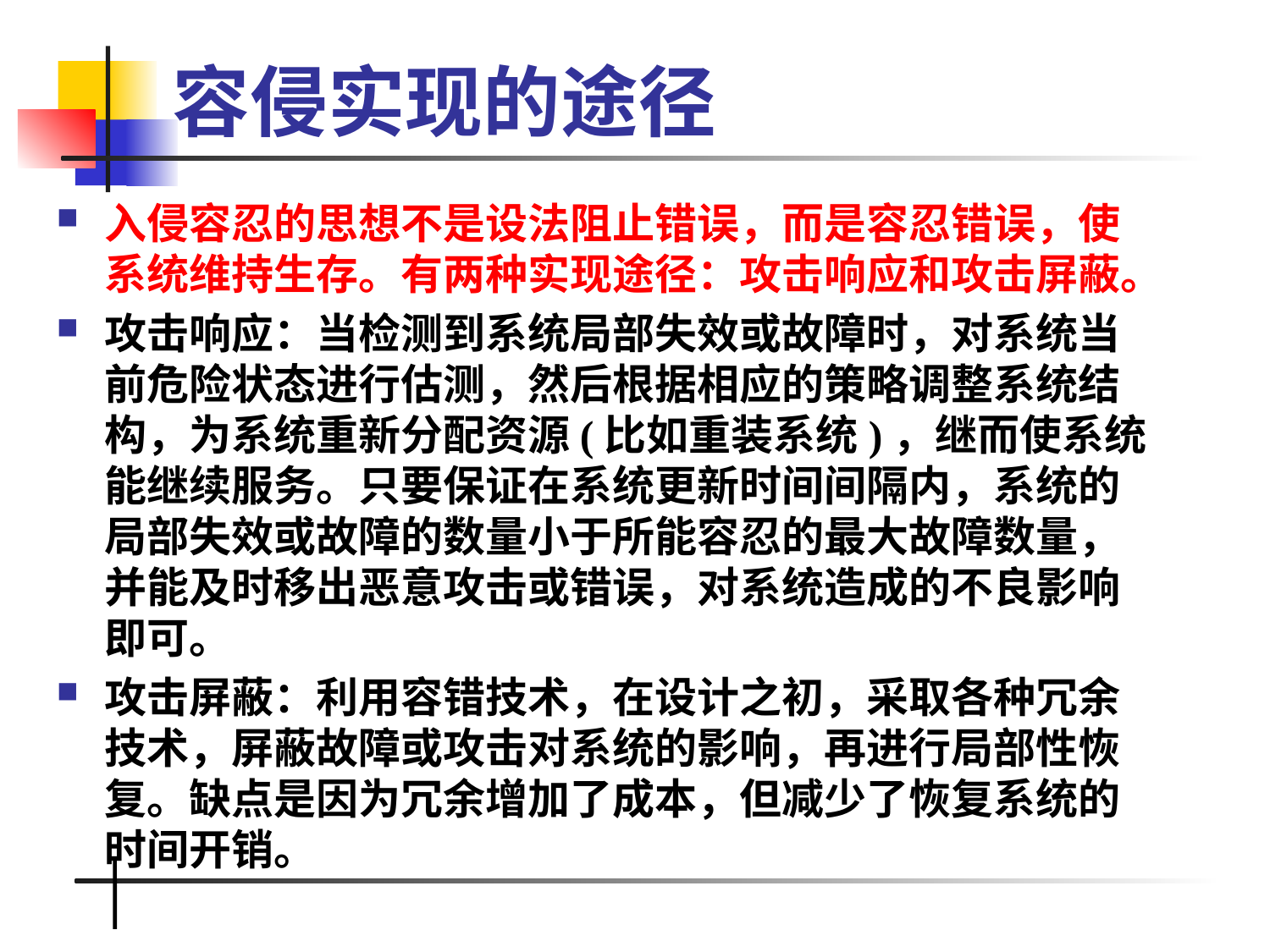

# 容侵实现的途径
入侵容忍的思想不是设法阻止错误，而是容忍错误，使系统维持生存。有两种实现途径：攻击响应和攻击屏蔽。
攻击响应：当检测到系统局部失效或故障时，对系统当前危险状态进行估测，然后根据相应的策略调整系统结构，为系统重新分配资源(比如重装系统)，继而使系统能继续服务。只要保证在系统更新时间间隔内，系统的局部失效或故障的数量小于所能容忍的最大故障数量，并能及时移出恶意攻击或错误，对系统造成的不良影响即可。
攻击屏蔽：利用容错技术，在设计之初，采取各种冗余技术，屏蔽故障或攻击对系统的影响，再进行局部性恢复。缺点是因为冗余增加了成本，但减少了恢复系统的时间开销。